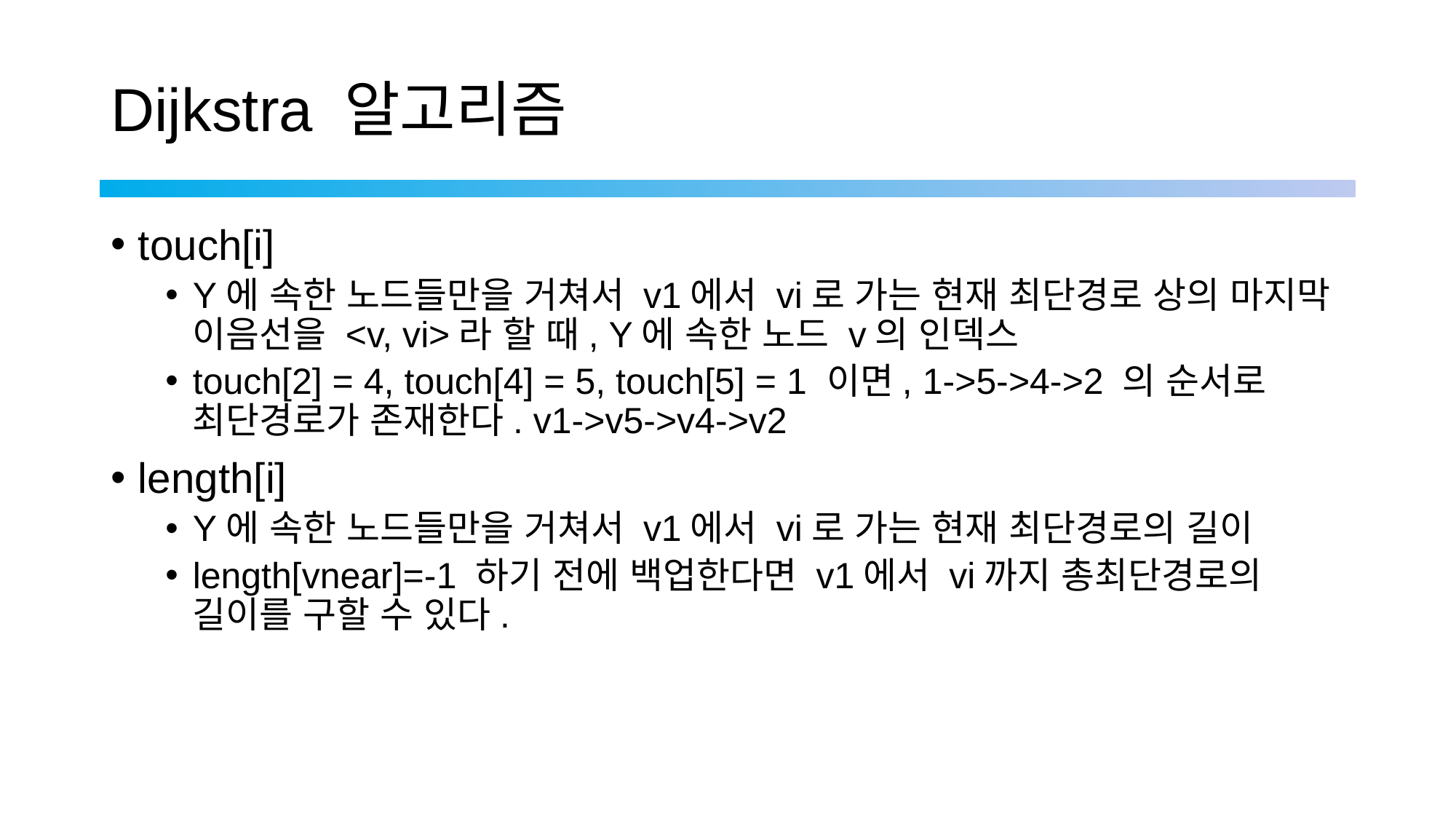

# Dijkstra 알고리즘
touch[i]
Y에 속한 노드들만을 거쳐서 v1에서 vi로 가는 현재 최단경로 상의 마지막 이음선을 <v, vi>라 할 때, Y에 속한 노드 v의 인덱스
touch[2] = 4, touch[4] = 5, touch[5] = 1 이면, 1->5->4->2 의 순서로 최단경로가 존재한다. v1->v5->v4->v2
length[i]
Y에 속한 노드들만을 거쳐서 v1에서 vi로 가는 현재 최단경로의 길이
length[vnear]=-1 하기 전에 백업한다면 v1에서 vi까지 총최단경로의 길이를 구할 수 있다.